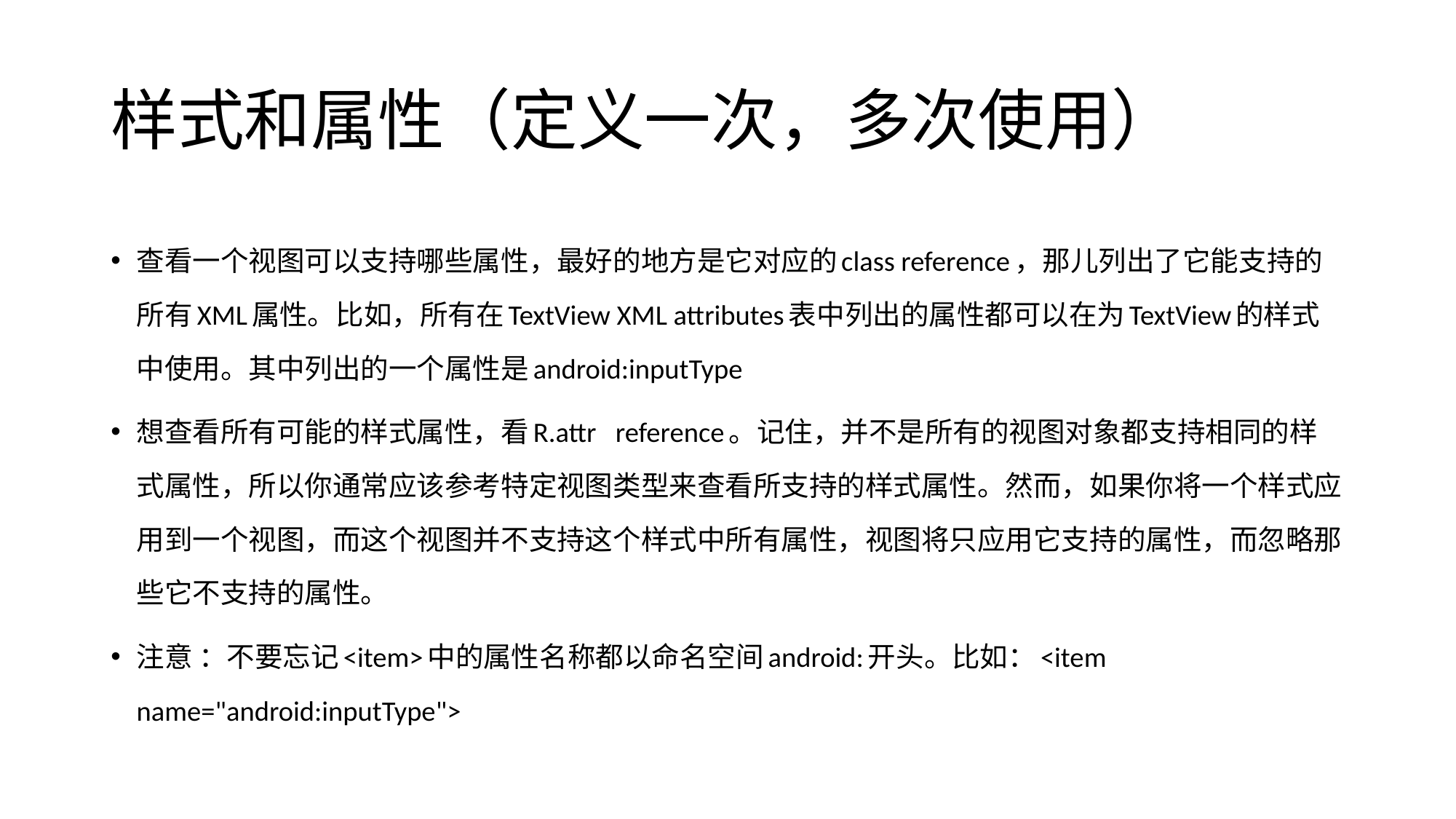

# 样式和属性（定义一次，多次使用）
查看一个视图可以支持哪些属性，最好的地方是它对应的class reference，那儿列出了它能支持的所有XML属性。比如，所有在TextView XML attributes表中列出的属性都可以在为TextView的样式中使用。其中列出的一个属性是android:inputType
想查看所有可能的样式属性，看R.attr   reference。记住，并不是所有的视图对象都支持相同的样式属性，所以你通常应该参考特定视图类型来查看所支持的样式属性。然而，如果你将一个样式应用到一个视图，而这个视图并不支持这个样式中所有属性，视图将只应用它支持的属性，而忽略那些它不支持的属性。
注意 ：不要忘记<item>中的属性名称都以命名空间android:开头。比如：<item name="android:inputType">